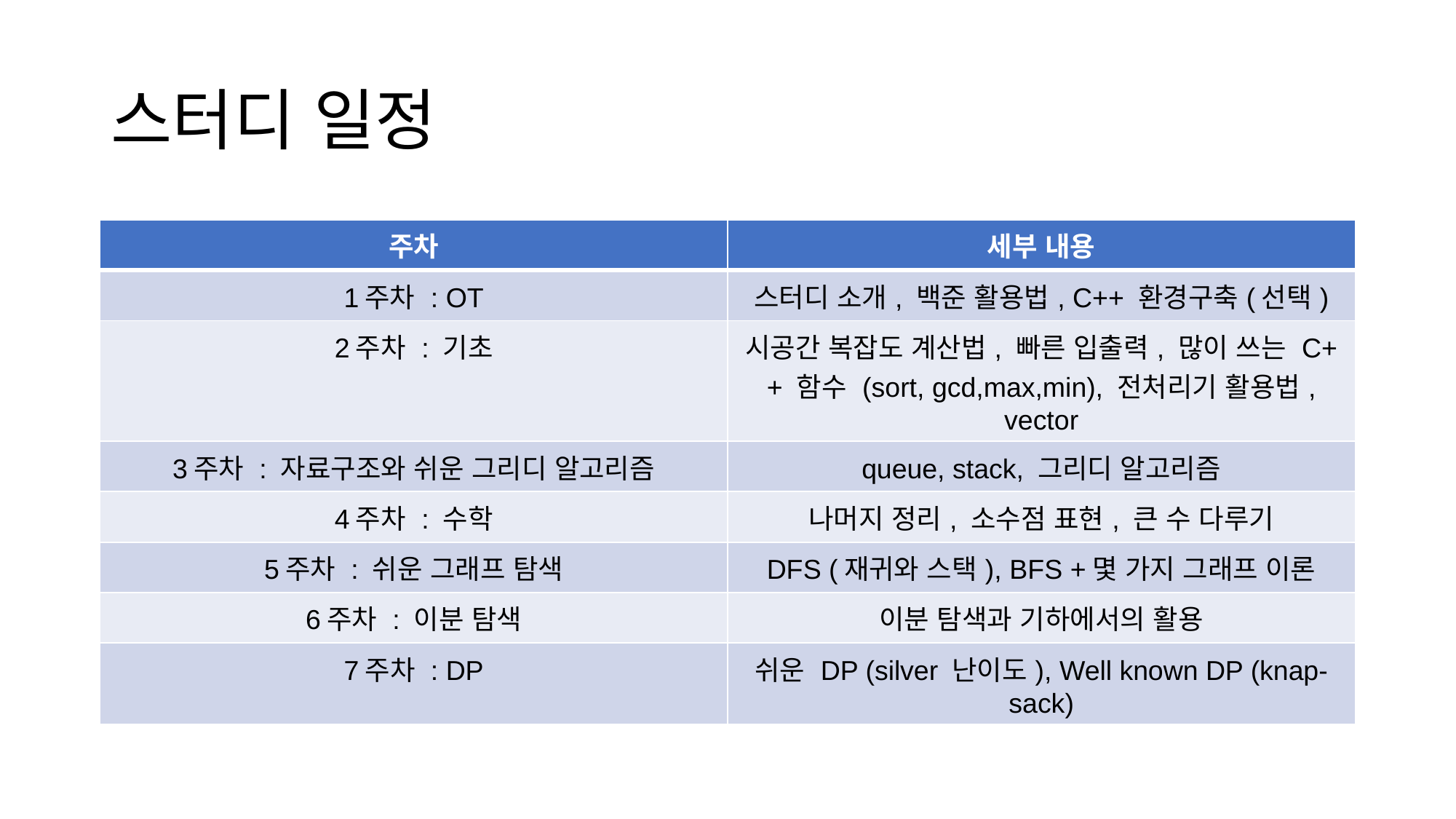

# 스터디 일정
| 주차 | 세부 내용 |
| --- | --- |
| 1주차 : OT | 스터디 소개, 백준 활용법, C++ 환경구축(선택) |
| 2주차 : 기초 | 시공간 복잡도 계산법, 빠른 입출력, 많이 쓰는 C++ 함수 (sort, gcd,max,min), 전처리기 활용법, vector |
| 3주차 : 자료구조와 쉬운 그리디 알고리즘 | queue, stack, 그리디 알고리즘 |
| 4주차 : 수학 | 나머지 정리, 소수점 표현, 큰 수 다루기 |
| 5주차 : 쉬운 그래프 탐색 | DFS (재귀와 스택), BFS +몇 가지 그래프 이론 |
| 6주차 : 이분 탐색 | 이분 탐색과 기하에서의 활용 |
| 7주차 : DP | 쉬운 DP (silver 난이도), Well known DP (knap-sack) |